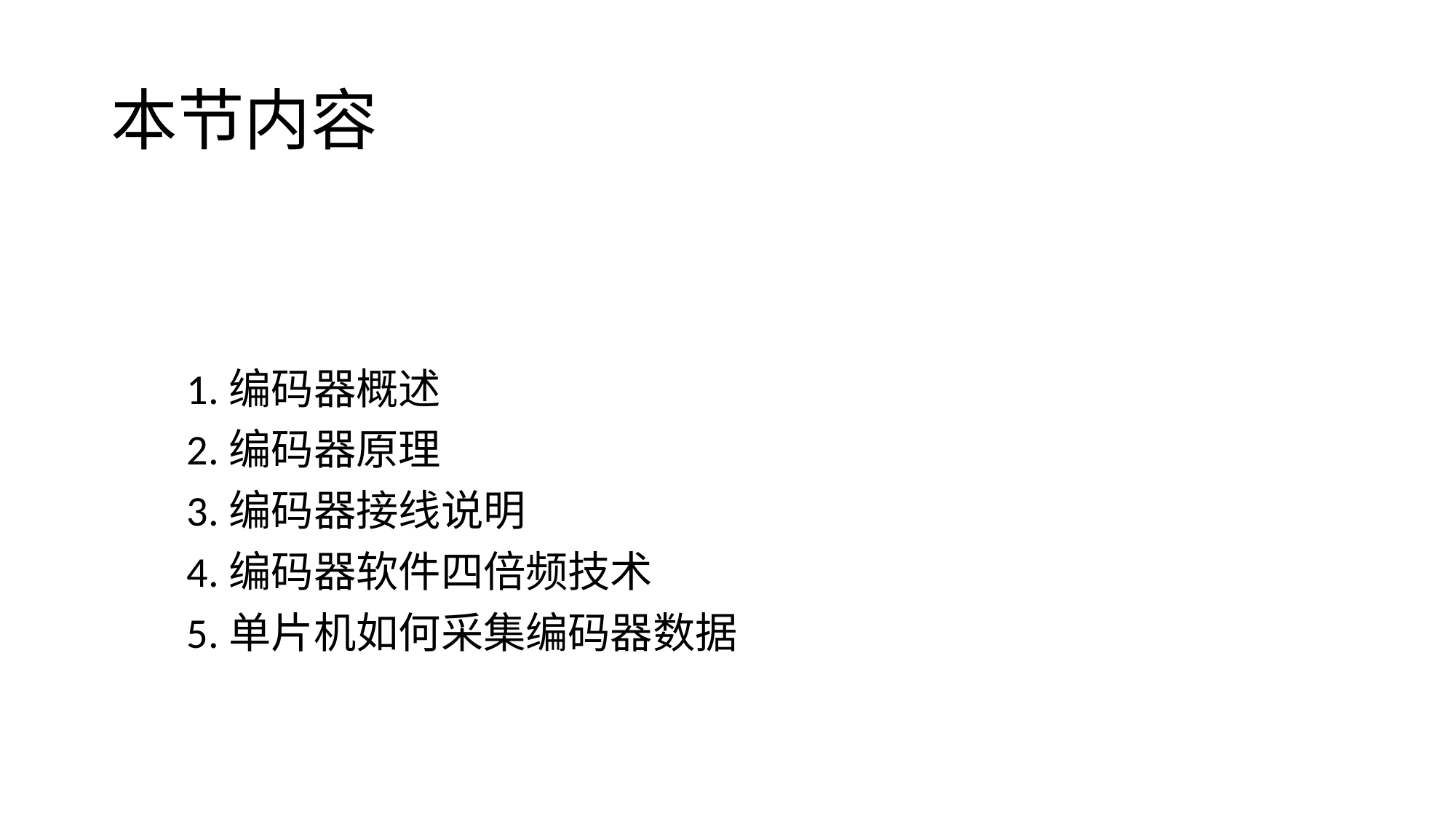

# 本节内容
1.编码器概述
2.编码器原理
3.编码器接线说明
4.编码器软件四倍频技术
5.单片机如何采集编码器数据